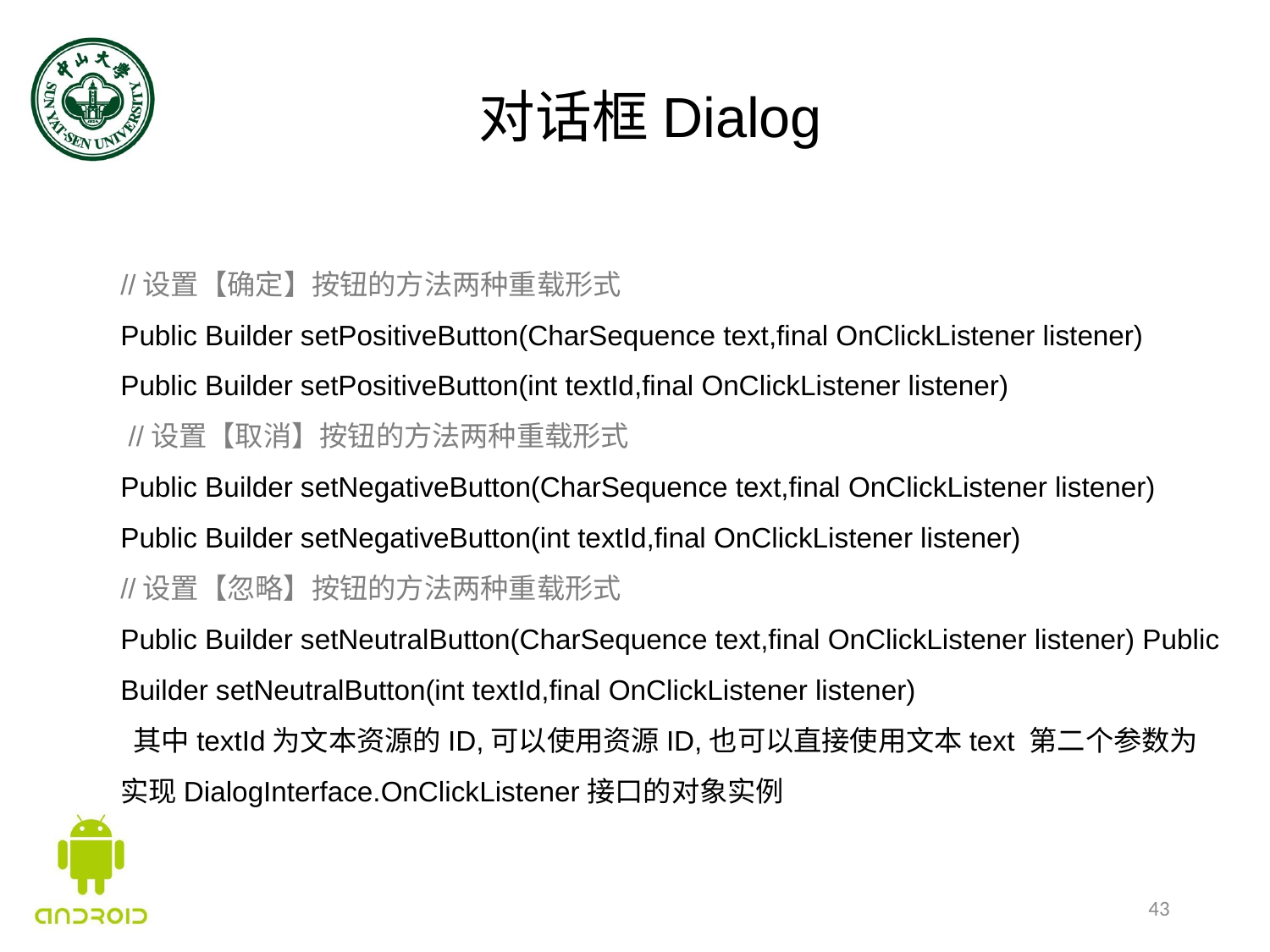

对话框Dialog

//设置【确定】按钮的方法两种重载形式
Public Builder setPositiveButton(CharSequence text,final OnClickListener listener)
Public Builder setPositiveButton(int textId,final OnClickListener listener)
 //设置【取消】按钮的方法两种重载形式
Public Builder setNegativeButton(CharSequence text,final OnClickListener listener) Public Builder setNegativeButton(int textId,final OnClickListener listener)
//设置【忽略】按钮的方法两种重载形式
Public Builder setNeutralButton(CharSequence text,final OnClickListener listener) Public Builder setNeutralButton(int textId,final OnClickListener listener)
 其中textId为文本资源的ID,可以使用资源ID,也可以直接使用文本text 第二个参数为实现DialogInterface.OnClickListener接口的对象实例
43